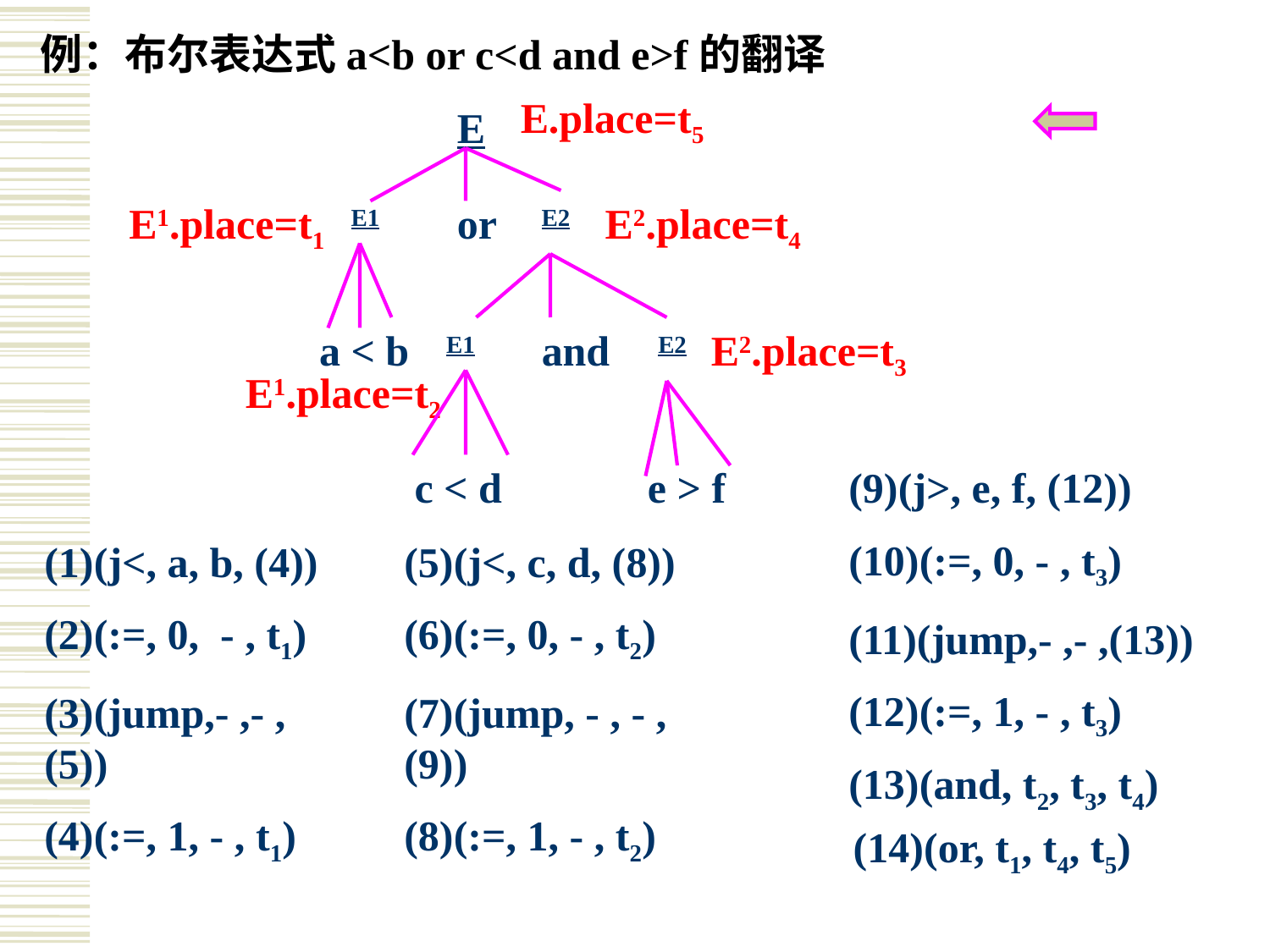

例：布尔表达式a<b or c<d and e>f的翻译
E.place=t5
E

E1
or
E2

a < b
E1
and
E2

c < d
e > f

E1.place=t1
E2.place=t4
E2.place=t3
E1.place=t2
(9)(j>, e, f, (12))
(10)(:=, 0, - , t3)
(11)(jump,- ,- ,(13))
(12)(:=, 1, - , t3)
(1)(j<, a, b, (4))
(2)(:=, 0,  - , t1)
(3)(jump,- ,- ,(5))
(4)(:=, 1, - , t1)
(5)(j<, c, d, (8))
(6)(:=, 0, - , t2)
(7)(jump, - , - ,(9))
(8)(:=, 1, - , t2)
(13)(and, t2, t3, t4)
(14)(or, t1, t4, t5)